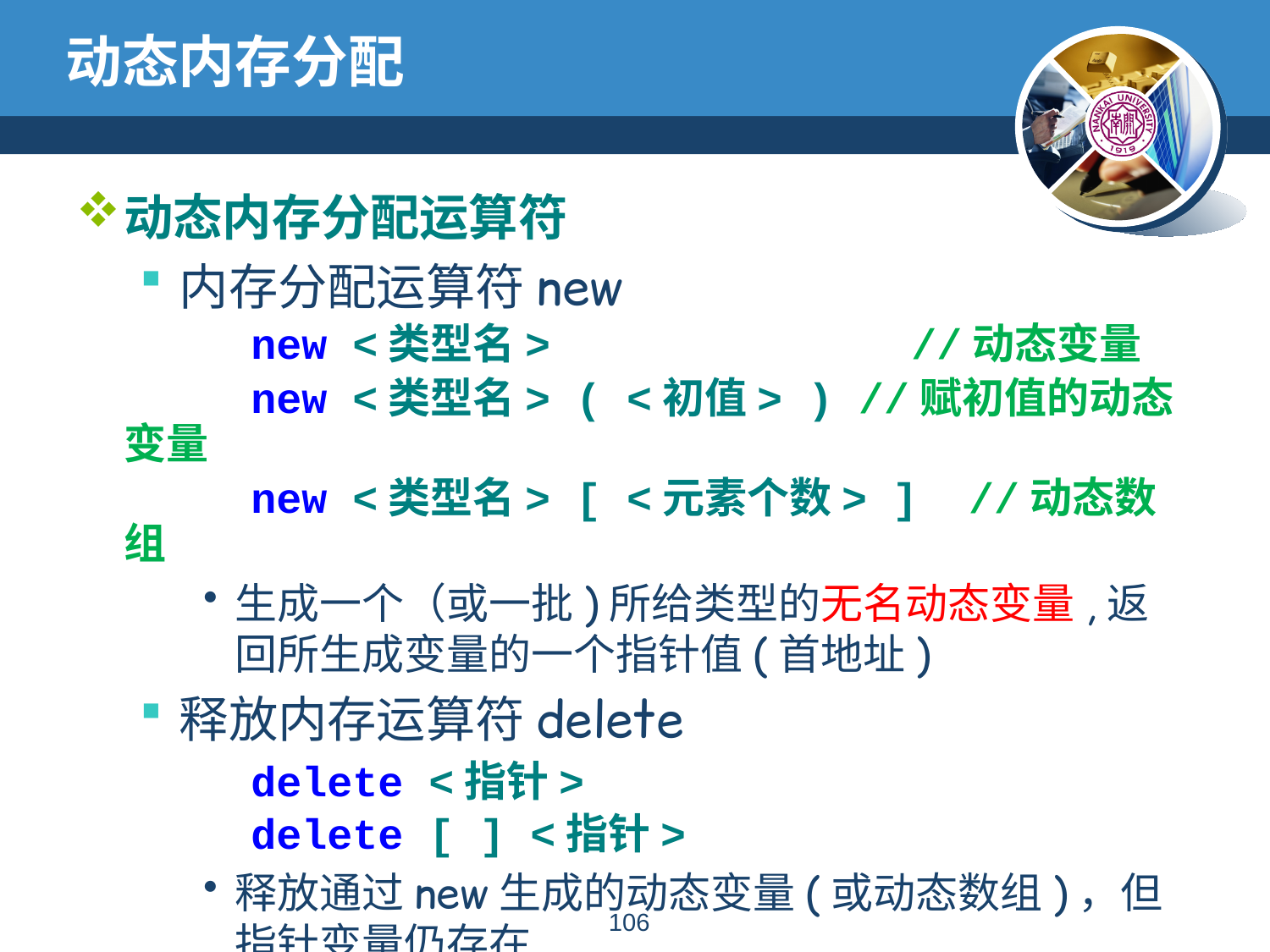

# 动态内存分配
动态内存分配运算符
内存分配运算符new
		new <类型名>			 //动态变量
	   	new <类型名> ( <初值> ) //赋初值的动态变量
		new <类型名> [ <元素个数> ]  //动态数组
生成一个（或一批)所给类型的无名动态变量,返回所生成变量的一个指针值(首地址)
释放内存运算符delete
 		delete <指针>
		delete [ ] <指针>
释放通过new生成的动态变量(或动态数组)，但指针变量仍存在
106